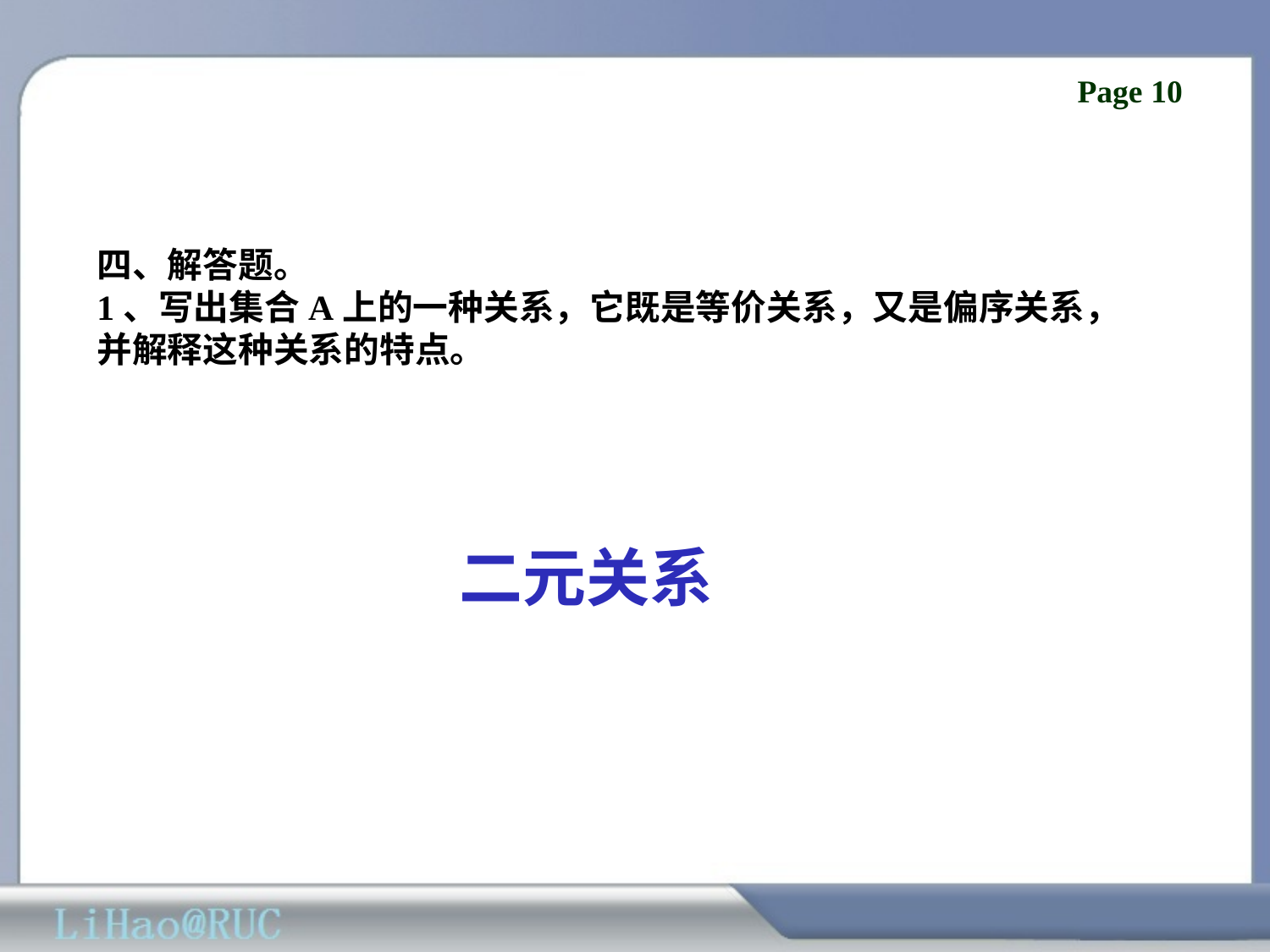

四、解答题。
1、写出集合A上的一种关系，它既是等价关系，又是偏序关系，并解释这种关系的特点。
二元关系